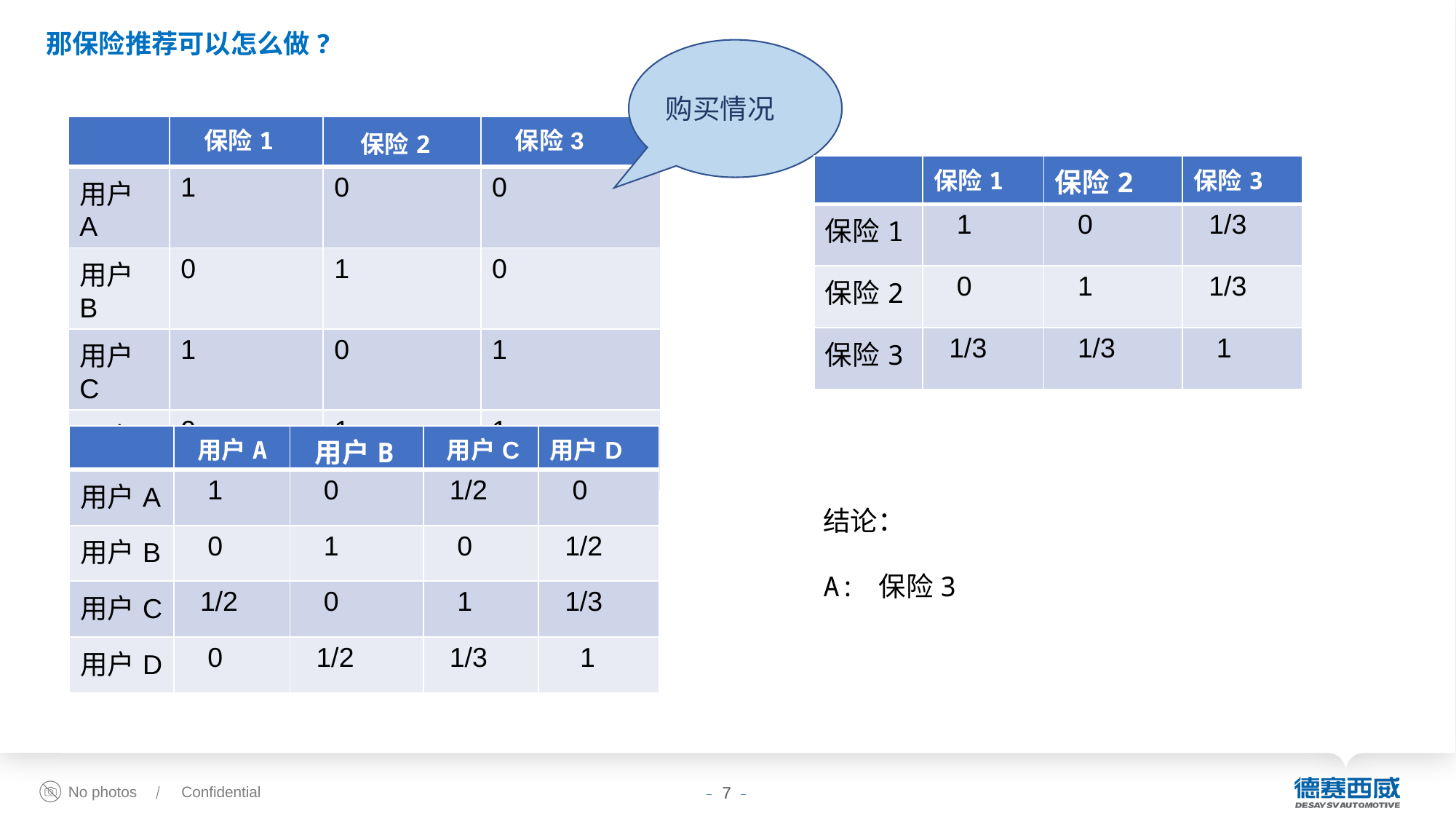

那保险推荐可以怎么做?

购买情况
|  | 保险1 | 保险2 | 保险3 |
| --- | --- | --- | --- |
| 用户A | 1 | 0 | 0 |
| 用户B | 0 | 1 | 0 |
| 用户C | 1 | 0 | 1 |
| 用户D | 0 | 1 | 1 |
|  | 保险1 | 保险2 | 保险3 |
| --- | --- | --- | --- |
| 保险1 | 1 | 0 | 1/3 |
| 保险2 | 0 | 1 | 1/3 |
| 保险3 | 1/3 | 1/3 | 1 |
|  | 用户A | 用户B | 用户C | 用户D |
| --- | --- | --- | --- | --- |
| 用户A | 1 | 0 | 1/2 | 0 |
| 用户B | 0 | 1 | 0 | 1/2 |
| 用户C | 1/2 | 0 | 1 | 1/3 |
| 用户D | 0 | 1/2 | 1/3 | 1 |
结论：

A: 保险3